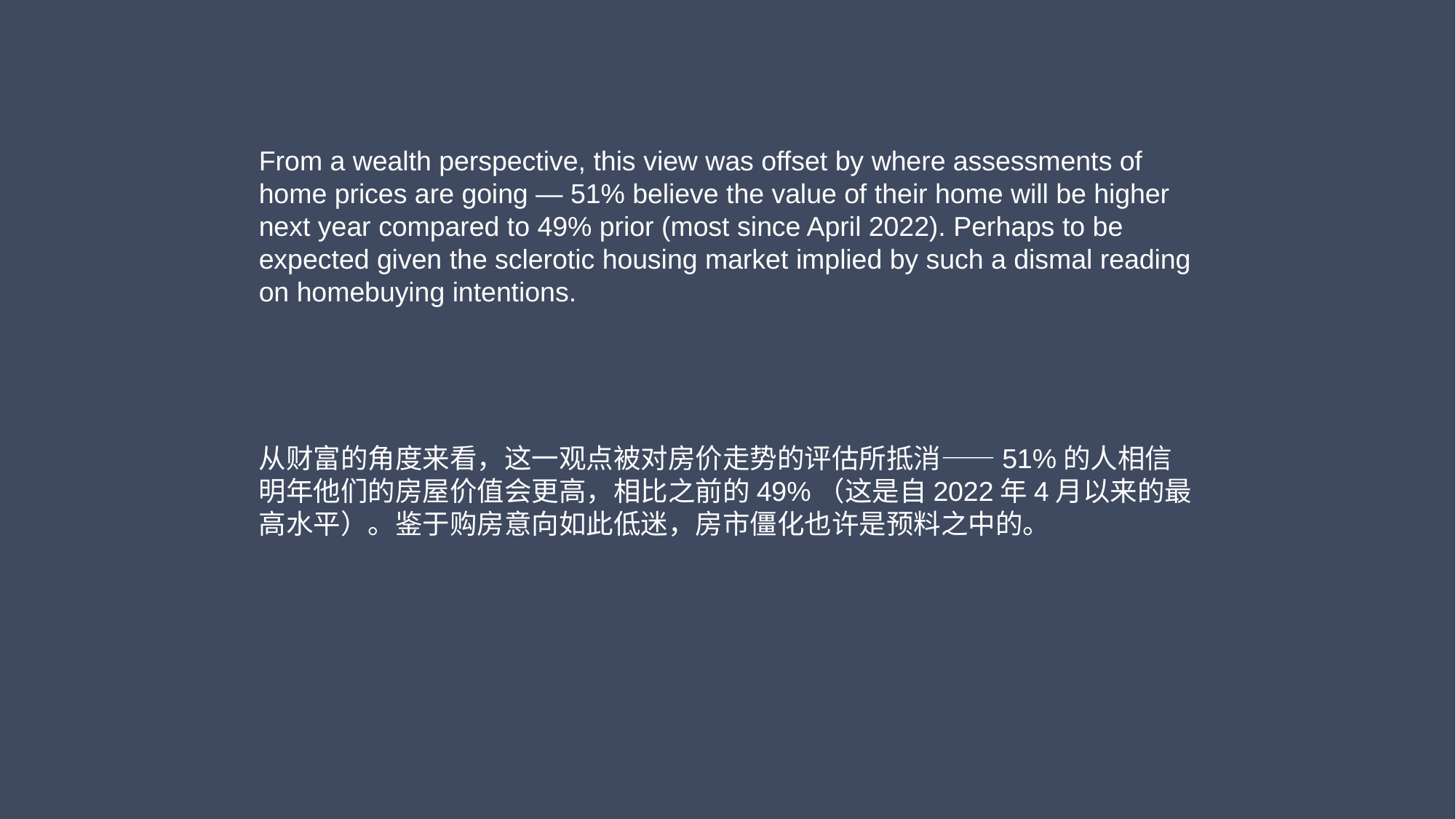

From a wealth perspective, this view was offset by where assessments of home prices are going — 51% believe the value of their home will be higher next year compared to 49% prior (most since April 2022). Perhaps to be expected given the sclerotic housing market implied by such a dismal reading on homebuying intentions.
从财富的角度来看，这一观点被对房价走势的评估所抵消——51%的人相信明年他们的房屋价值会更高，相比之前的49%（这是自2022年4月以来的最高水平）。鉴于购房意向如此低迷，房市僵化也许是预料之中的。